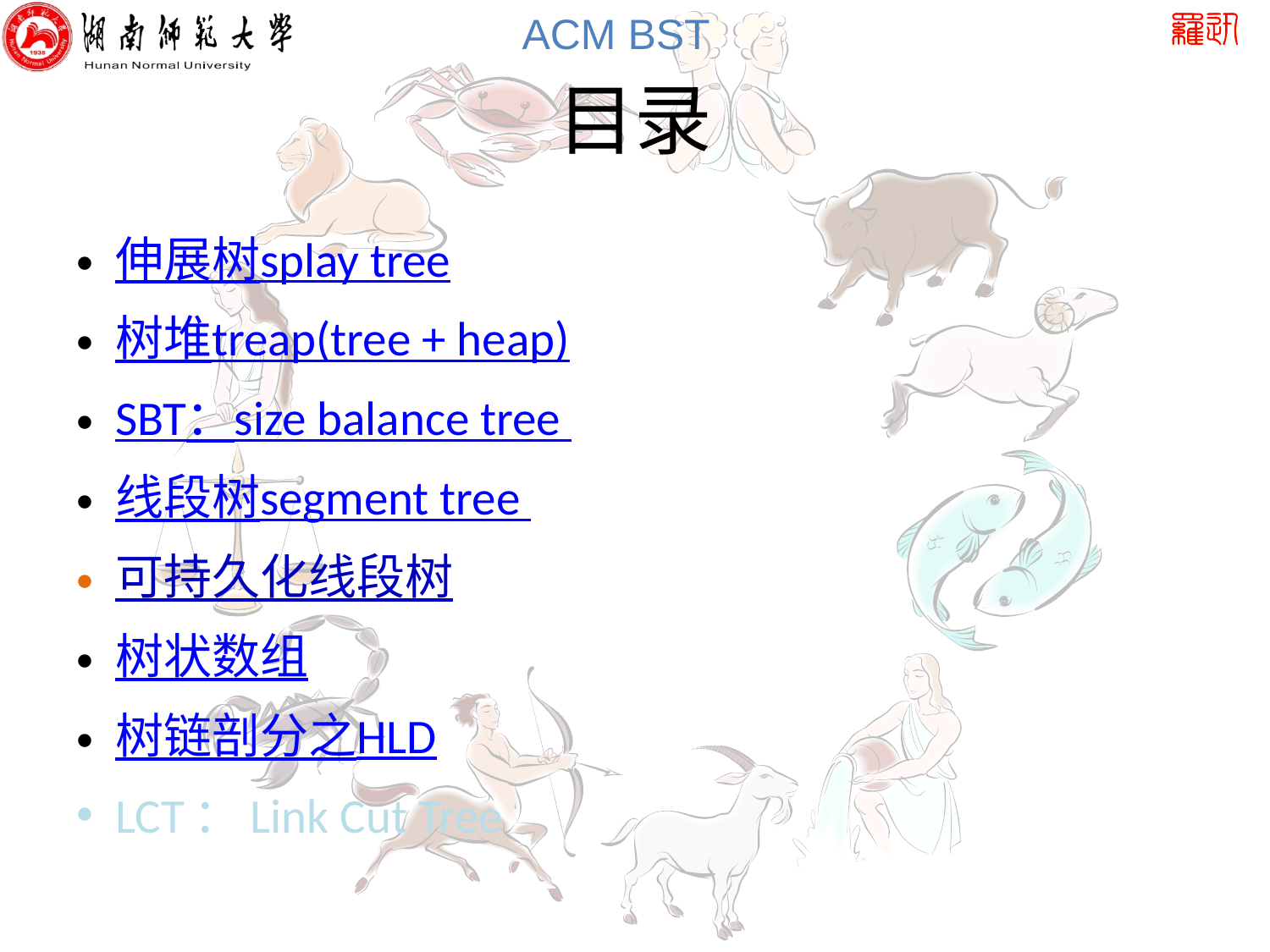

# 目录
伸展树splay tree
树堆treap(tree + heap)
SBT：size balance tree
线段树segment tree
可持久化线段树
树状数组
树链剖分之HLD
LCT：Link Cut Tree